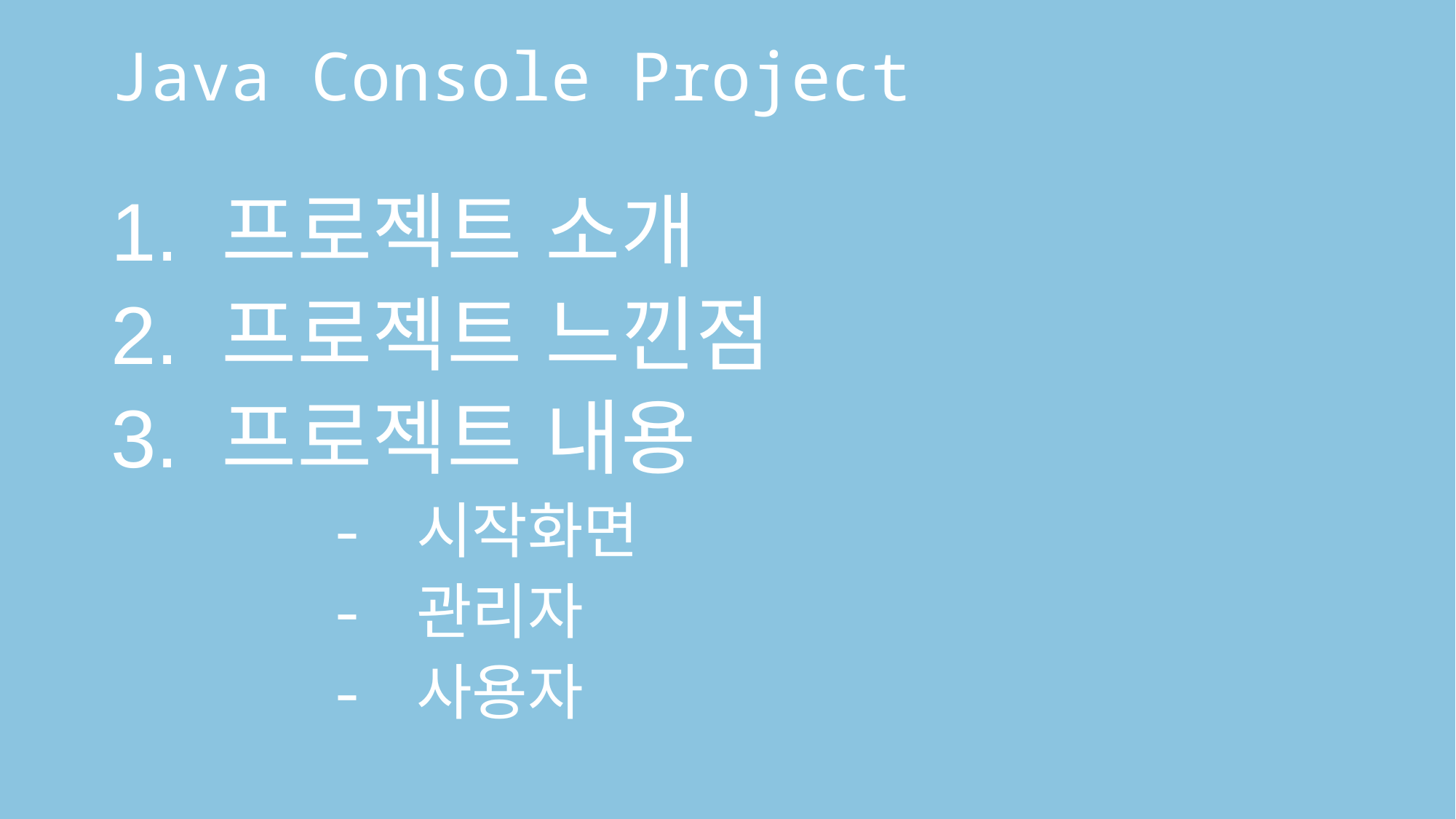

Java Console Project
 프로젝트 소개
 프로젝트 느낀점
 프로젝트 내용
		- 시작화면
		- 관리자
		- 사용자